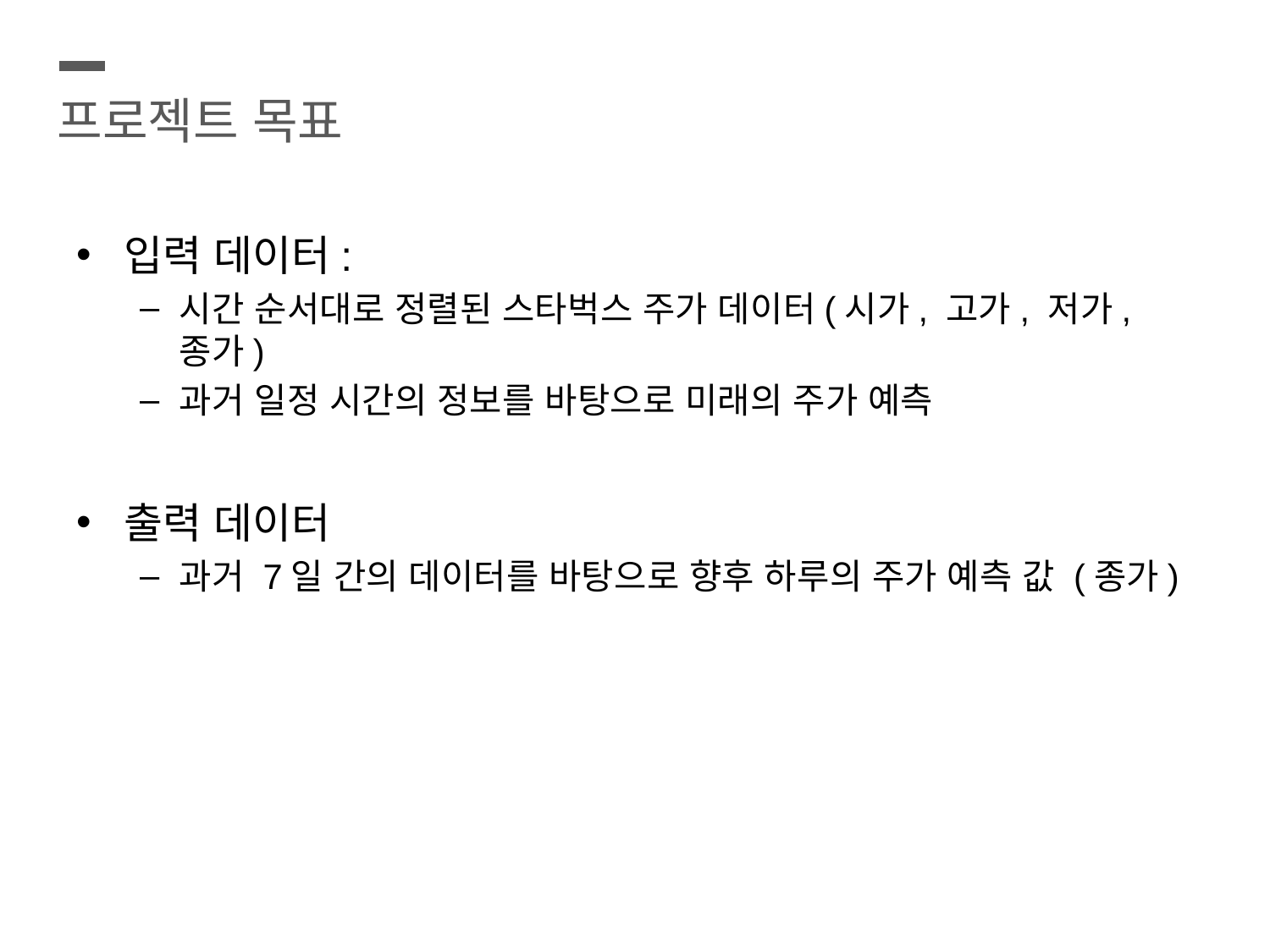

프로젝트 목표
입력 데이터:
시간 순서대로 정렬된 스타벅스 주가 데이터(시가, 고가, 저가, 종가)
과거 일정 시간의 정보를 바탕으로 미래의 주가 예측

출력 데이터
과거 7일 간의 데이터를 바탕으로 향후 하루의 주가 예측 값 (종가)